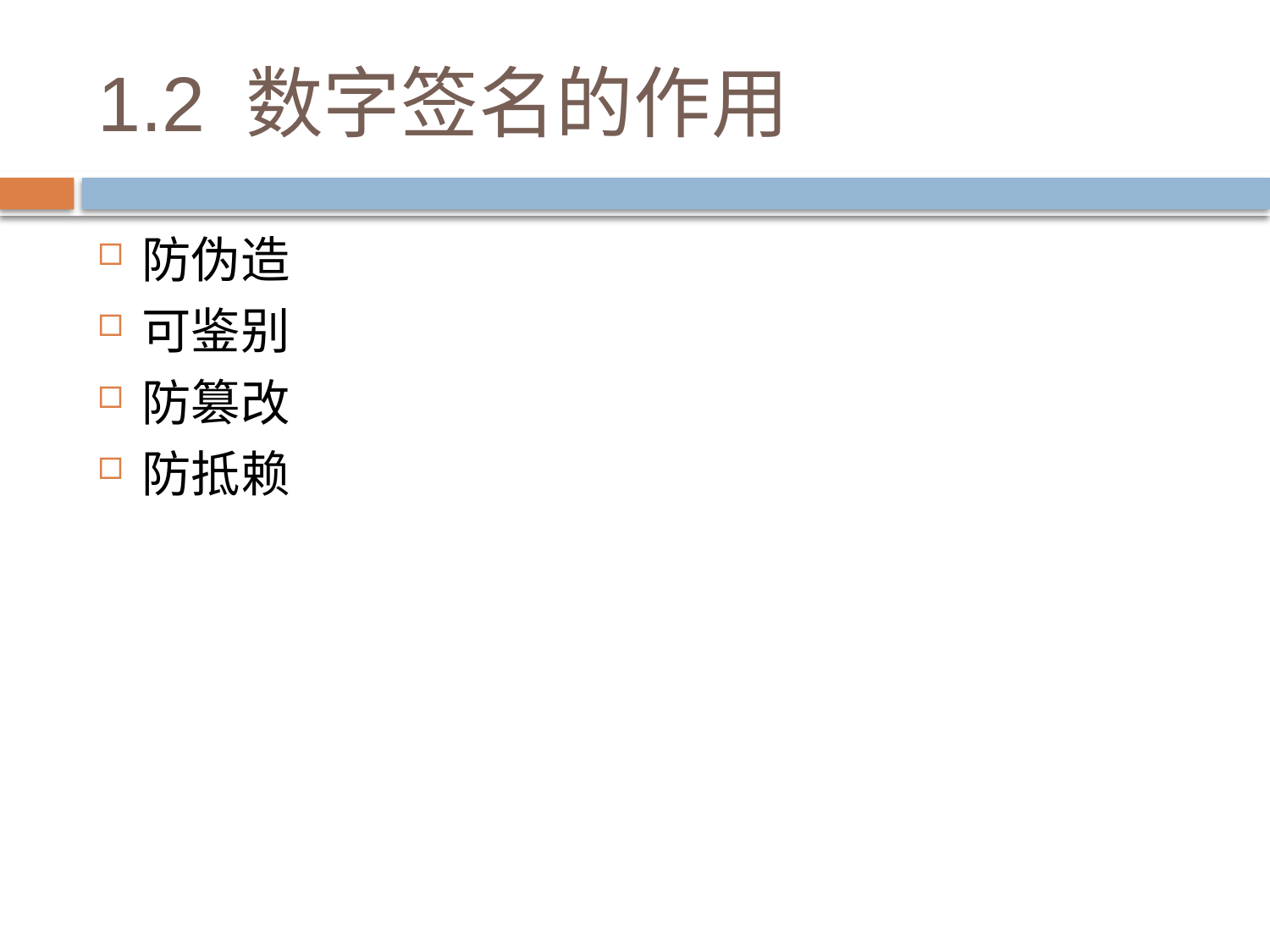

# 1.2 数字签名的作用
防伪造
可鉴别
防篡改
防抵赖